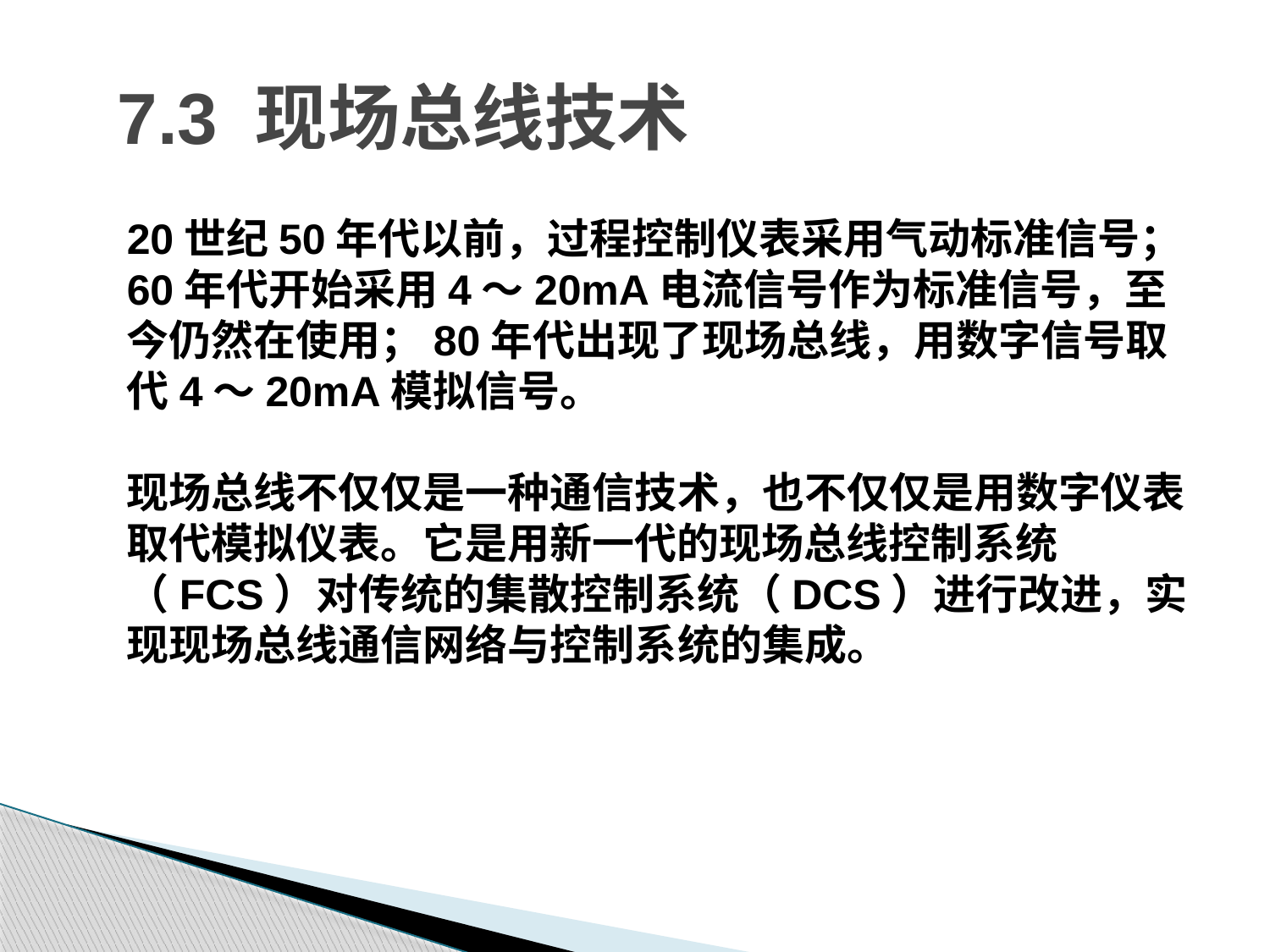

# 7.3 现场总线技术
	20世纪50年代以前，过程控制仪表采用气动标准信号；60年代开始采用4～20mA电流信号作为标准信号，至今仍然在使用；80年代出现了现场总线，用数字信号取代4～20mA模拟信号。

	现场总线不仅仅是一种通信技术，也不仅仅是用数字仪表取代模拟仪表。它是用新一代的现场总线控制系统（FCS）对传统的集散控制系统（DCS）进行改进，实现现场总线通信网络与控制系统的集成。